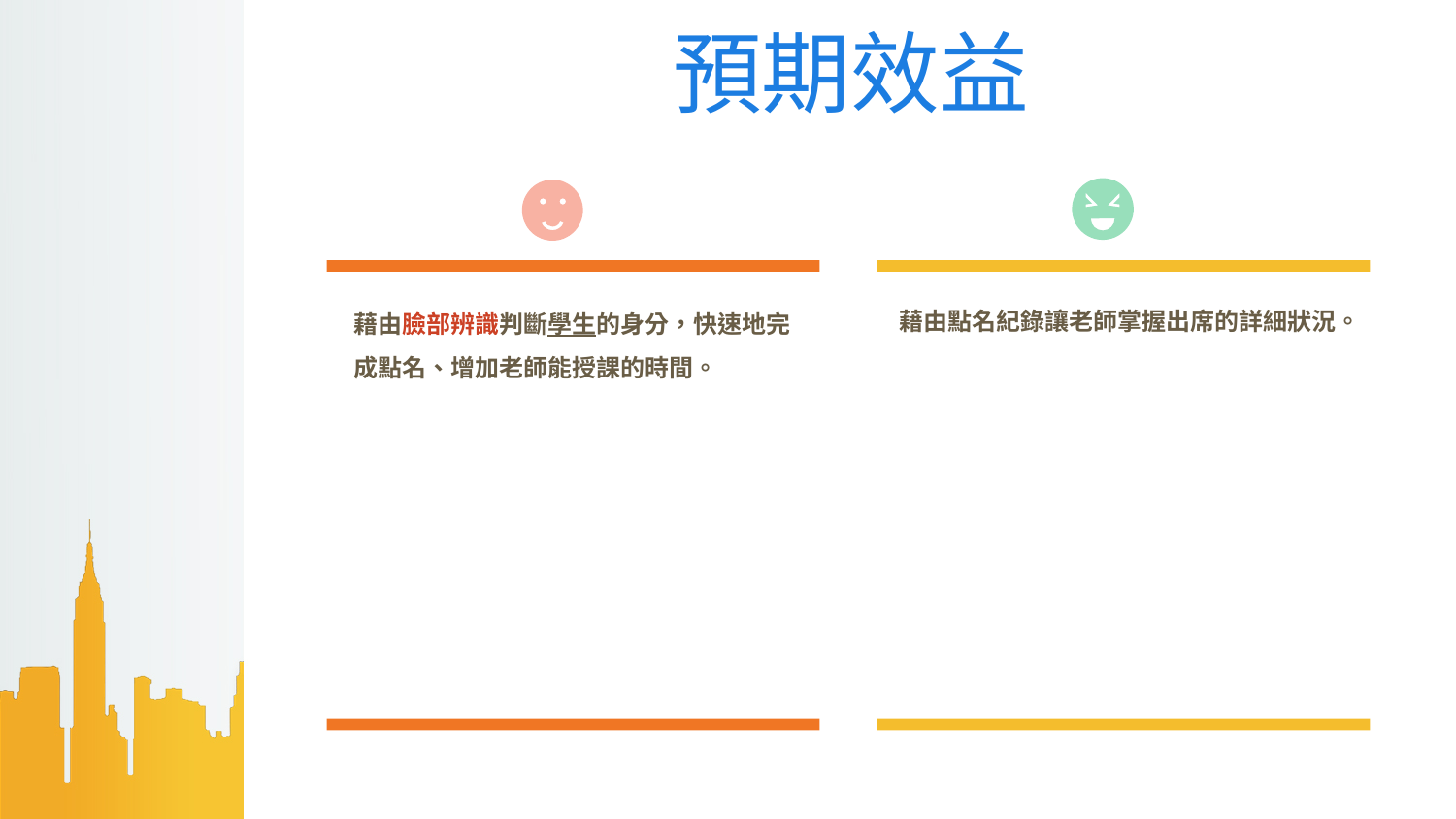

# 預期效益

藉由臉部辨識判斷學生的身分，快速地完成點名、增加老師能授課的時間。

藉由點名紀錄讓老師掌握出席的詳細狀況。